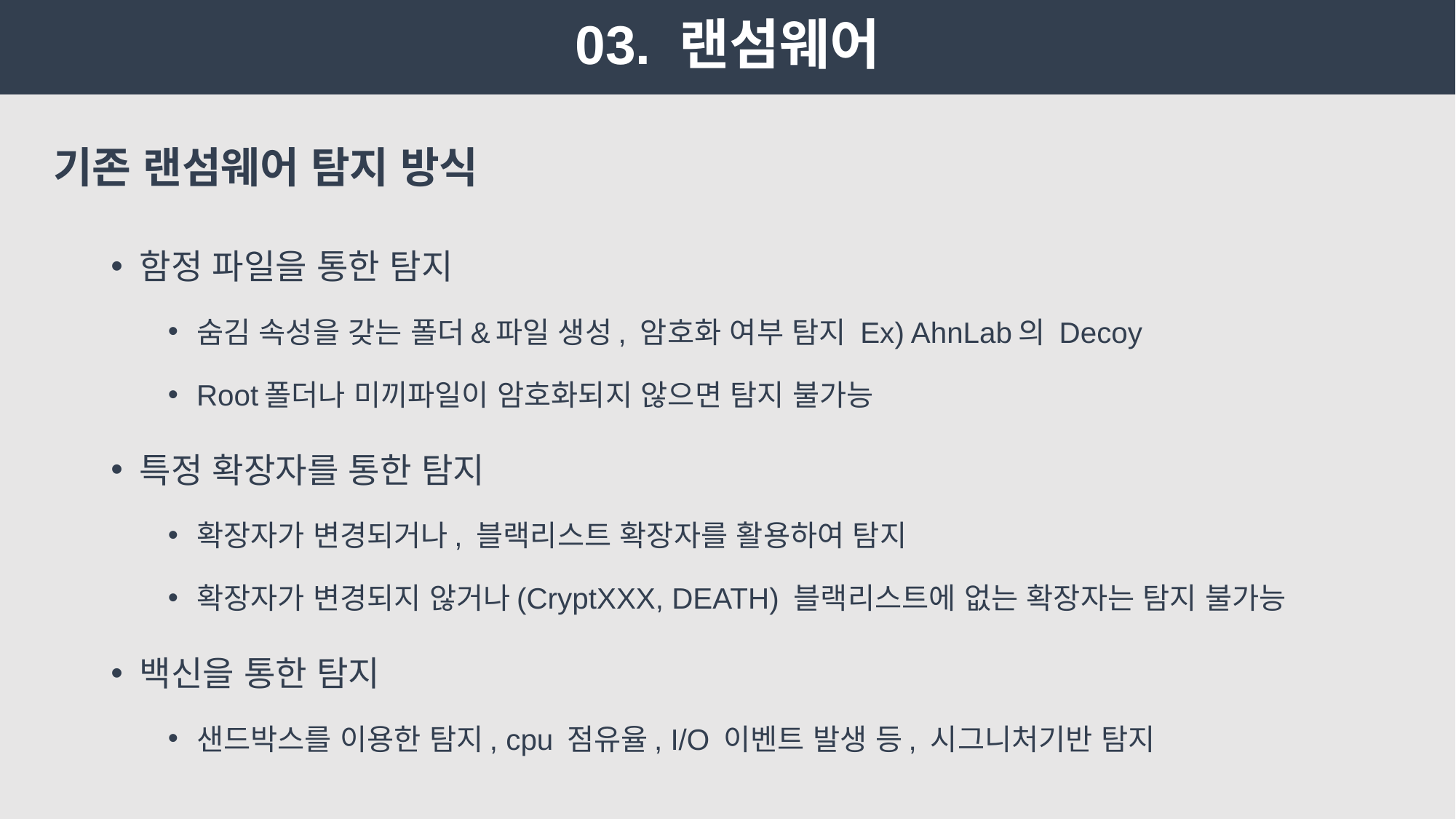

# 03. 랜섬웨어
기존 랜섬웨어 탐지 방식
함정 파일을 통한 탐지
숨김 속성을 갖는 폴더&파일 생성, 암호화 여부 탐지 Ex) AhnLab의 Decoy
Root폴더나 미끼파일이 암호화되지 않으면 탐지 불가능
특정 확장자를 통한 탐지
확장자가 변경되거나, 블랙리스트 확장자를 활용하여 탐지
확장자가 변경되지 않거나(CryptXXX, DEATH) 블랙리스트에 없는 확장자는 탐지 불가능
백신을 통한 탐지
샌드박스를 이용한 탐지, cpu 점유율, I/O 이벤트 발생 등, 시그니처기반 탐지